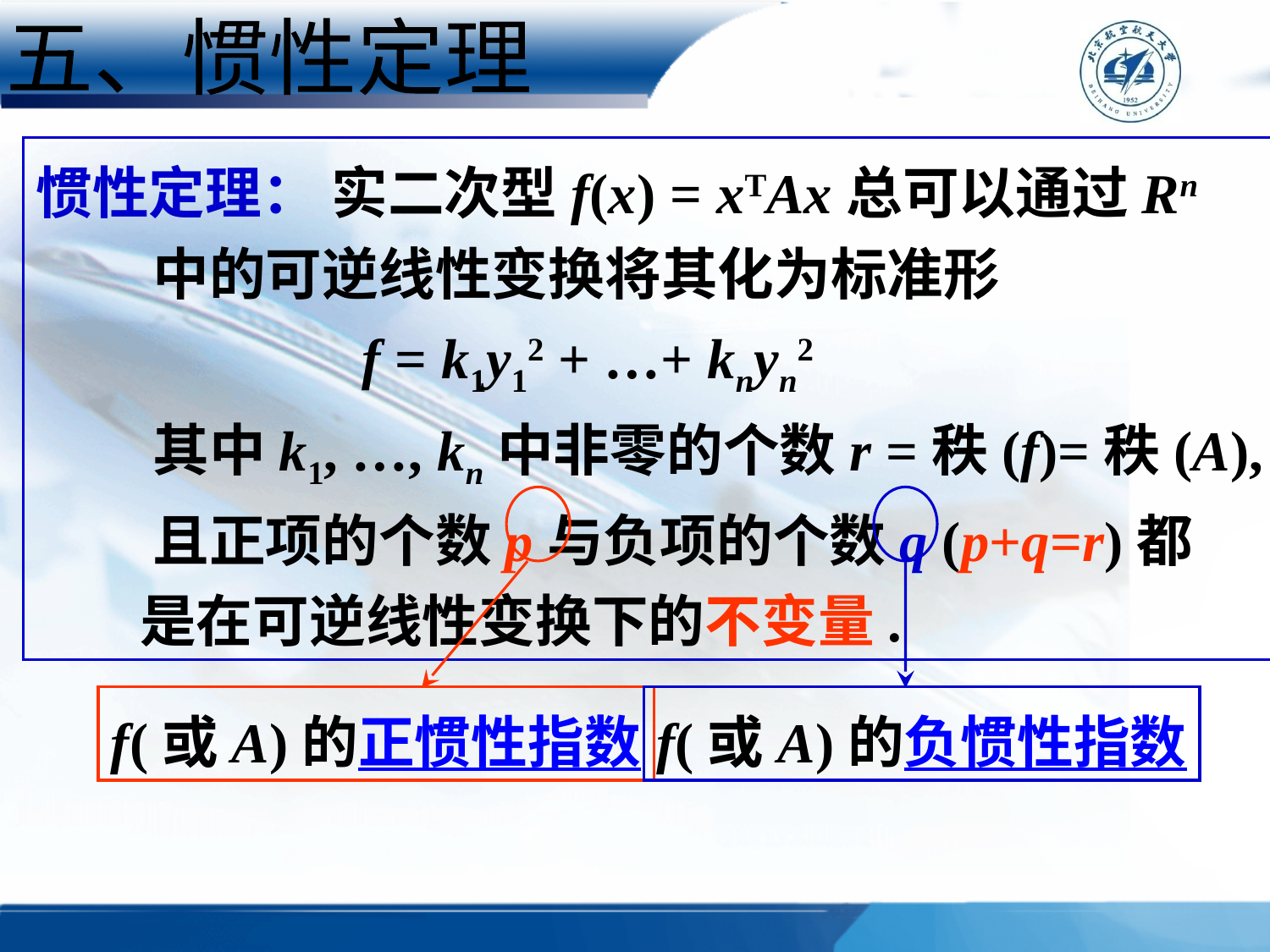

五、惯性定理
惯性定理： 实二次型f(x) = xTAx总可以通过Rn
        中的可逆线性变换将其化为标准形
                       f = k1y12 + …+ knyn2
        其中k1, …, kn中非零的个数r =秩(f)=秩(A),
        且正项的个数p与负项的个数q (p+q=r)都
       是在可逆线性变换下的不变量.

f(或A)的正惯性指数

f(或A)的负惯性指数